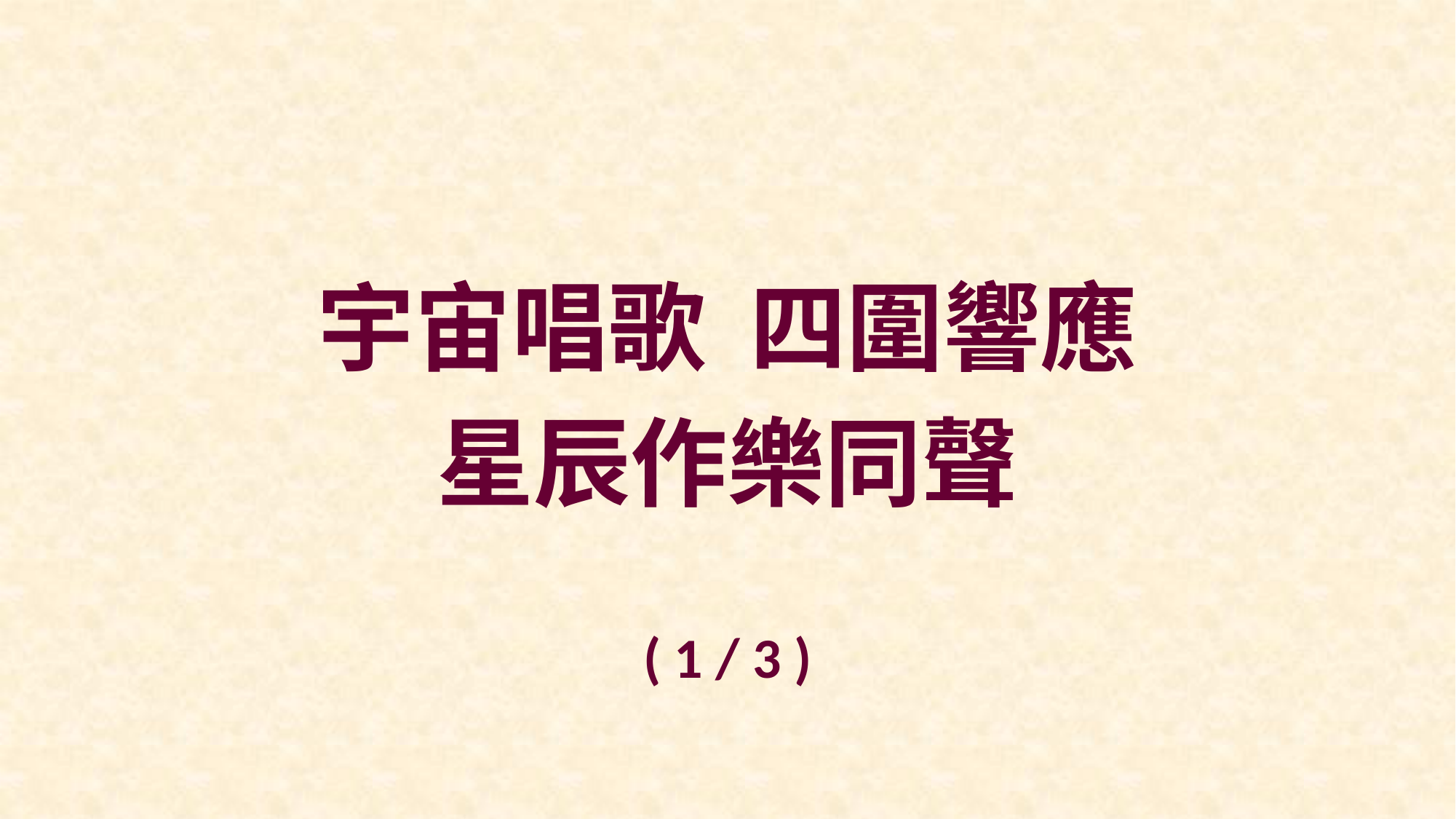

宇宙唱歌  四圍響應
星辰作樂同聲
( 1 / 3 )